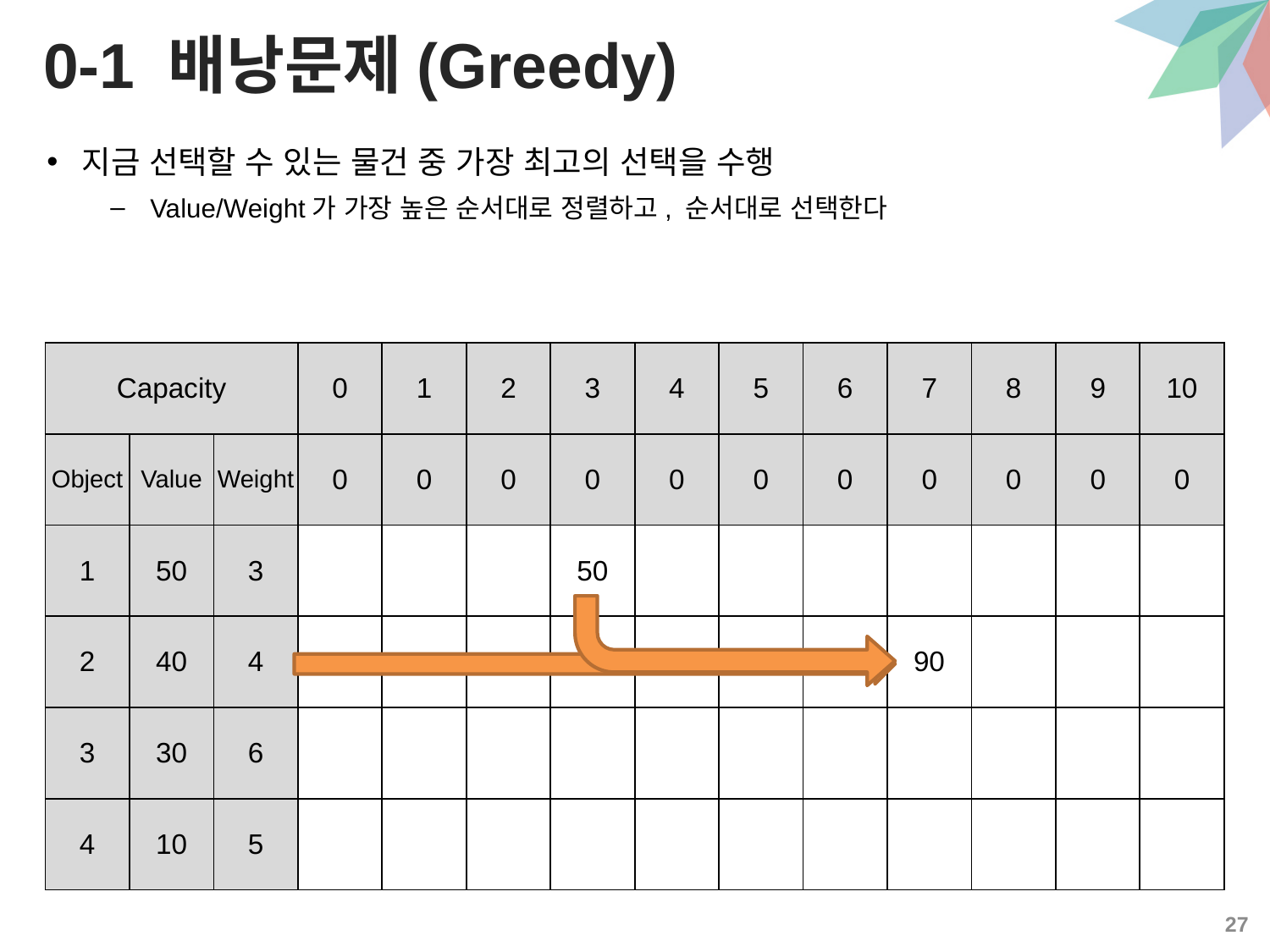

# 0-1 배낭문제(Greedy)
지금 선택할 수 있는 물건 중 가장 최고의 선택을 수행
Value/Weight가 가장 높은 순서대로 정렬하고, 순서대로 선택한다

| Capacity |  |  | 0 | 1 | 2 | 3 | 4 | 5 | 6 | 7 | 8 | 9 | 10 |
| --- | --- | --- | --- | --- | --- | --- | --- | --- | --- | --- | --- | --- | --- |
| Object | Value | Weight | 0 | 0 | 0 | 0 | 0 | 0 | 0 | 0 | 0 | 0 | 0 |
| 1 | 50 | 3 |  |  |  | 50 |  |  |  |  |  |  |  |
| 2 | 40 | 4 |  |  |  |  |  |  |  | 90 |  |  |  |
| 3 | 30 | 6 |  |  |  |  |  |  |  |  |  |  |  |
| 4 | 10 | 5 |  |  |  |  |  |  |  |  |  |  |  |

27